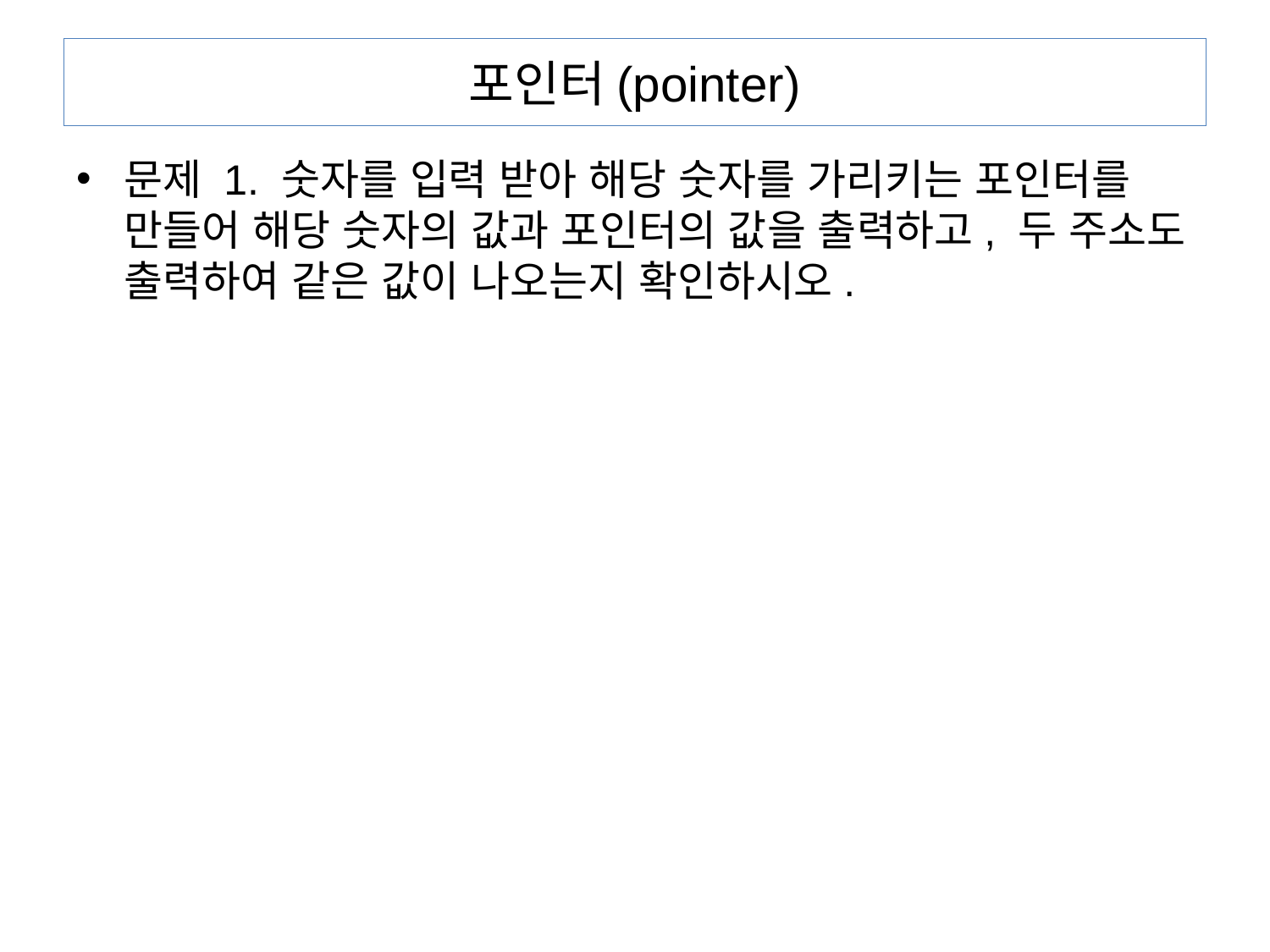

# 포인터(pointer)
문제 1. 숫자를 입력 받아 해당 숫자를 가리키는 포인터를 만들어 해당 숫자의 값과 포인터의 값을 출력하고, 두 주소도 출력하여 같은 값이 나오는지 확인하시오.